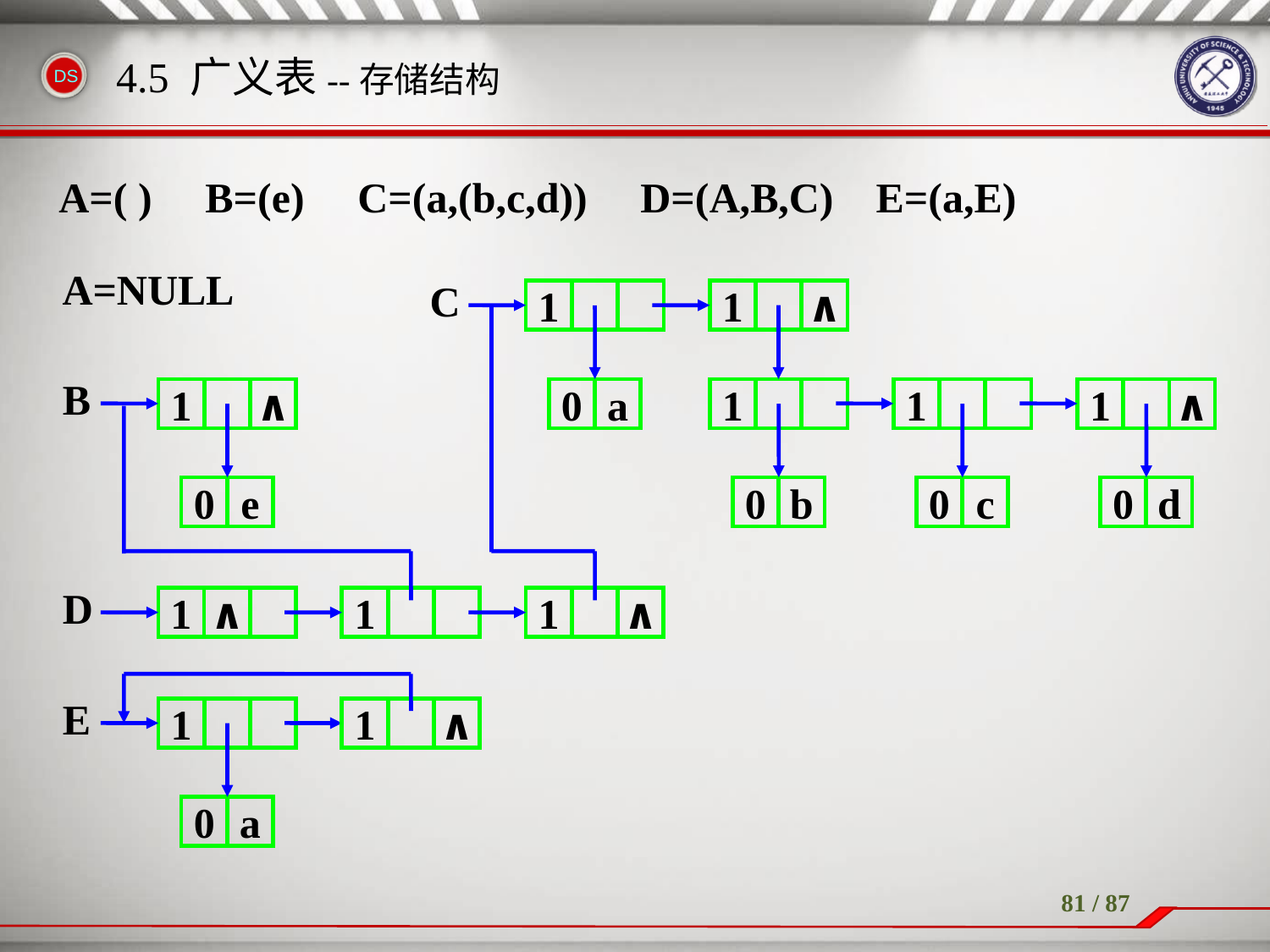

# 4.5 广义表--存储结构
  A=( )     B=(e)     C=(a,(b,c,d))     D=(A,B,C)    E=(a,E)

A=NULL
C
1

1

∧

0
a
1

1

1

∧

0
b
0
c
0
d

D
1
∧

1

1

∧

B
1

∧

0
e

E
1

1

∧

0
a